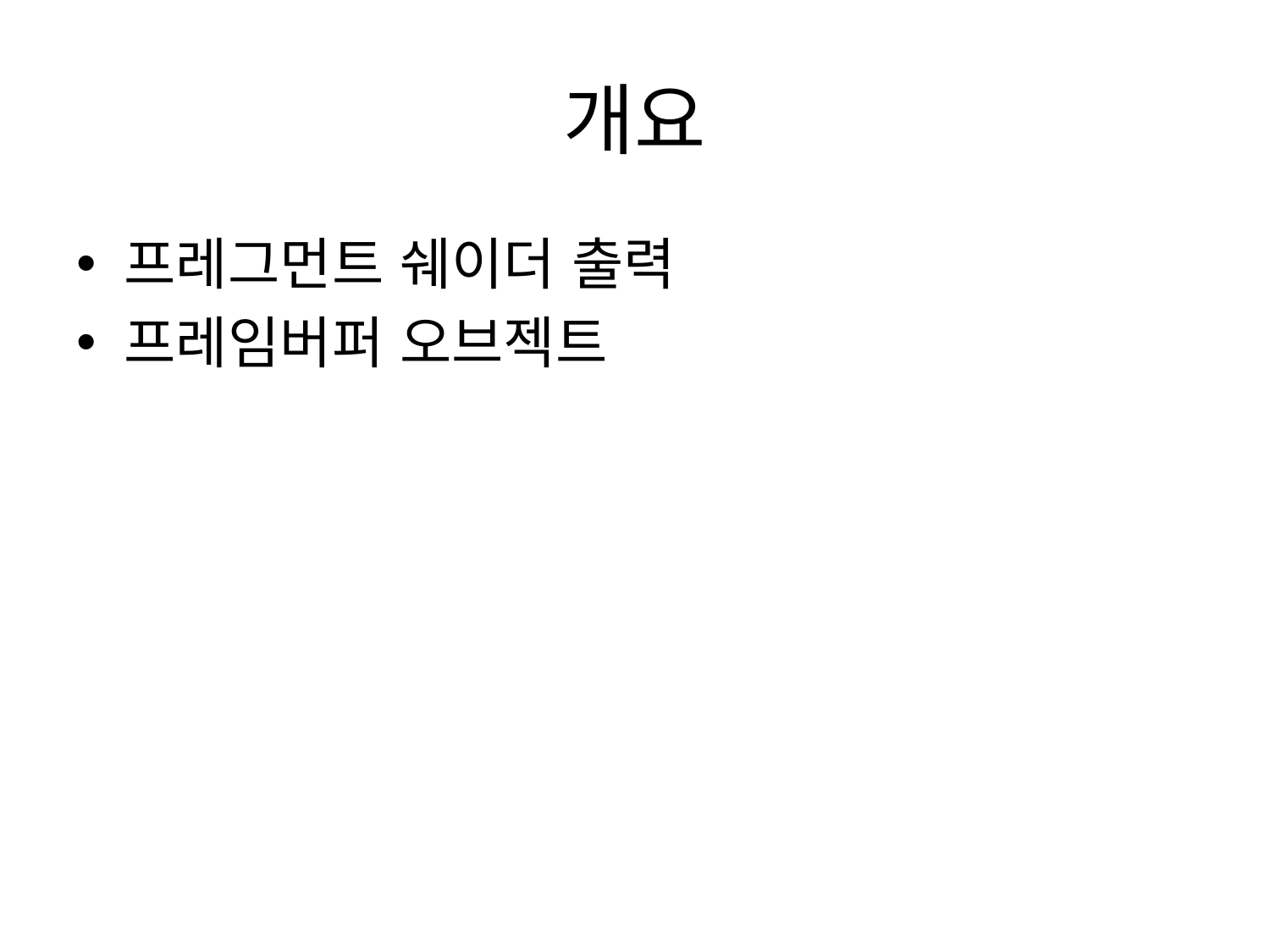

# 개요
프레그먼트 쉐이더 출력
프레임버퍼 오브젝트